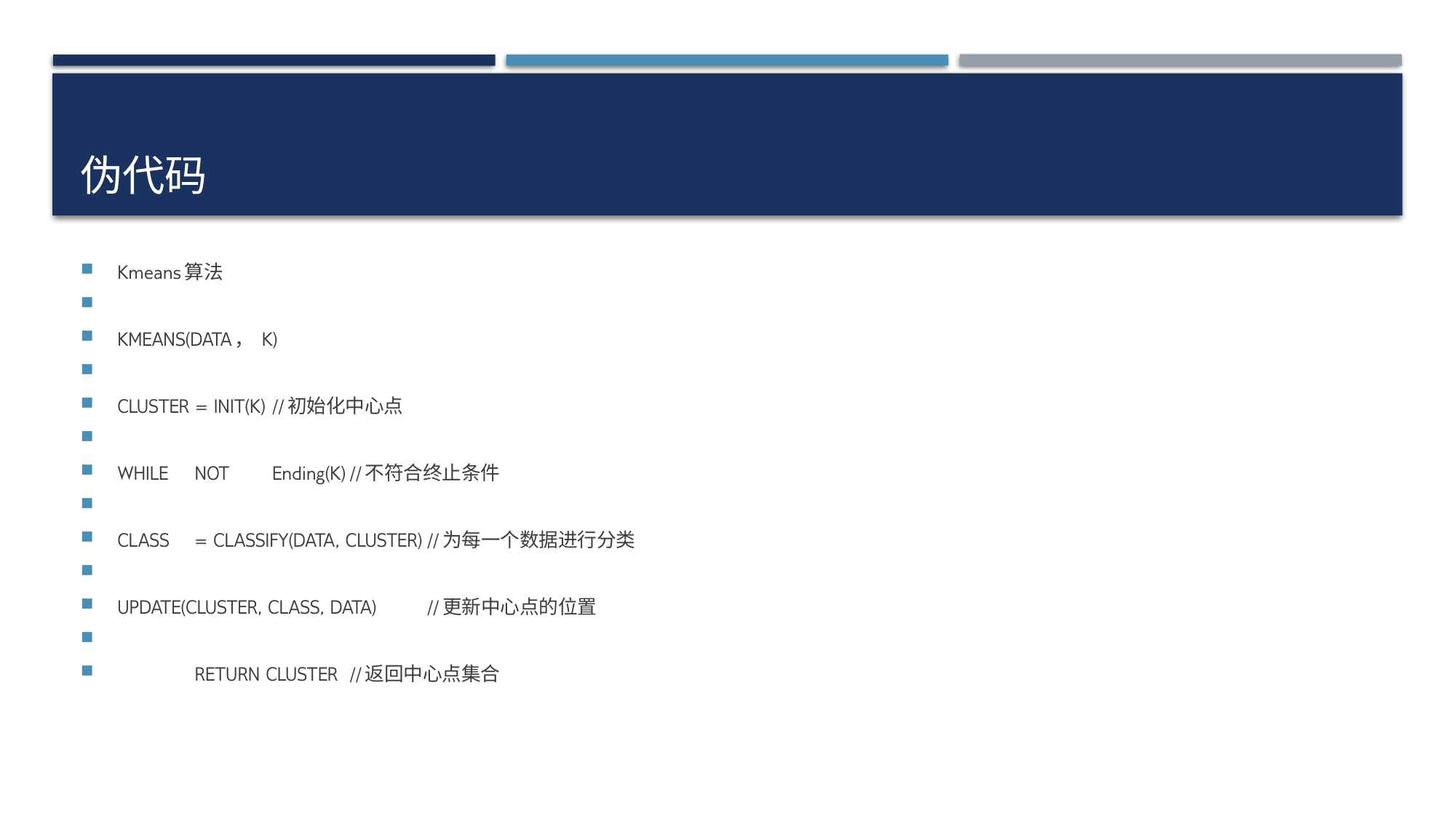

# 伪代码
Kmeans算法

KMEANS(DATA， K)

CLUSTER = INIT(K)					//初始化中心点

WHILE	NOT	Ending(K)				//不符合终止条件

CLASS	= CLASSIFY(DATA, CLUSTER)		//为每一个数据进行分类

UPDATE(CLUSTER, CLASS, DATA)			//更新中心点的位置

	RETURN CLUSTER					//返回中心点集合